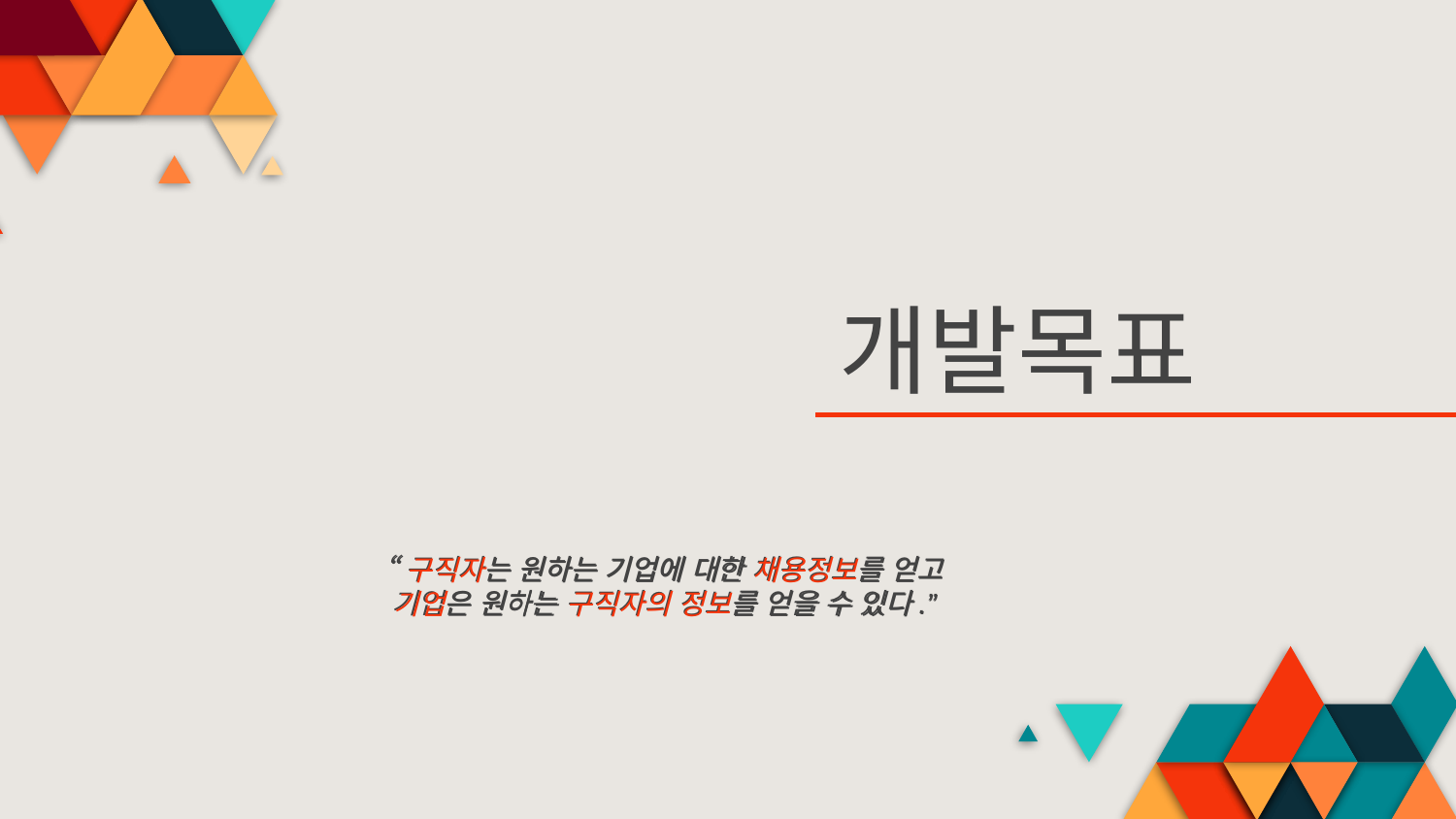

# 개발목표
“구직자는 원하는 기업에 대한 채용정보를 얻고
기업은 원하는 구직자의 정보를 얻을 수 있다.”
“구직자는 원하는 기업에 대한 채용정보를 얻고
기업은 원하는 구직자의 정보를 얻을 수 있다.”